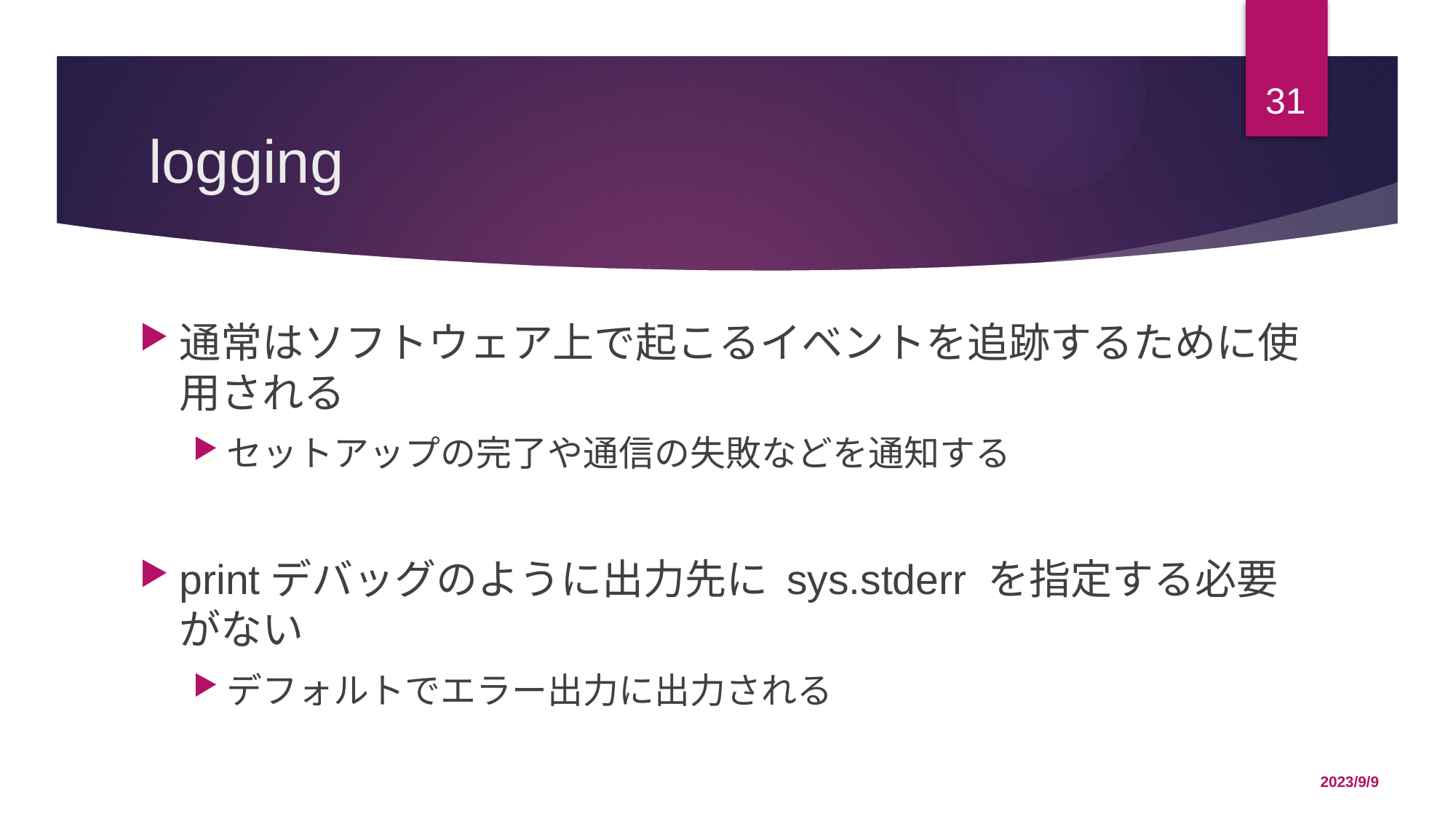

31
# logging
通常はソフトウェア上で起こるイベントを追跡するために使用される
セットアップの完了や通信の失敗などを通知する

printデバッグのように出力先に sys.stderr を指定する必要がない
デフォルトでエラー出力に出力される
2023/9/9